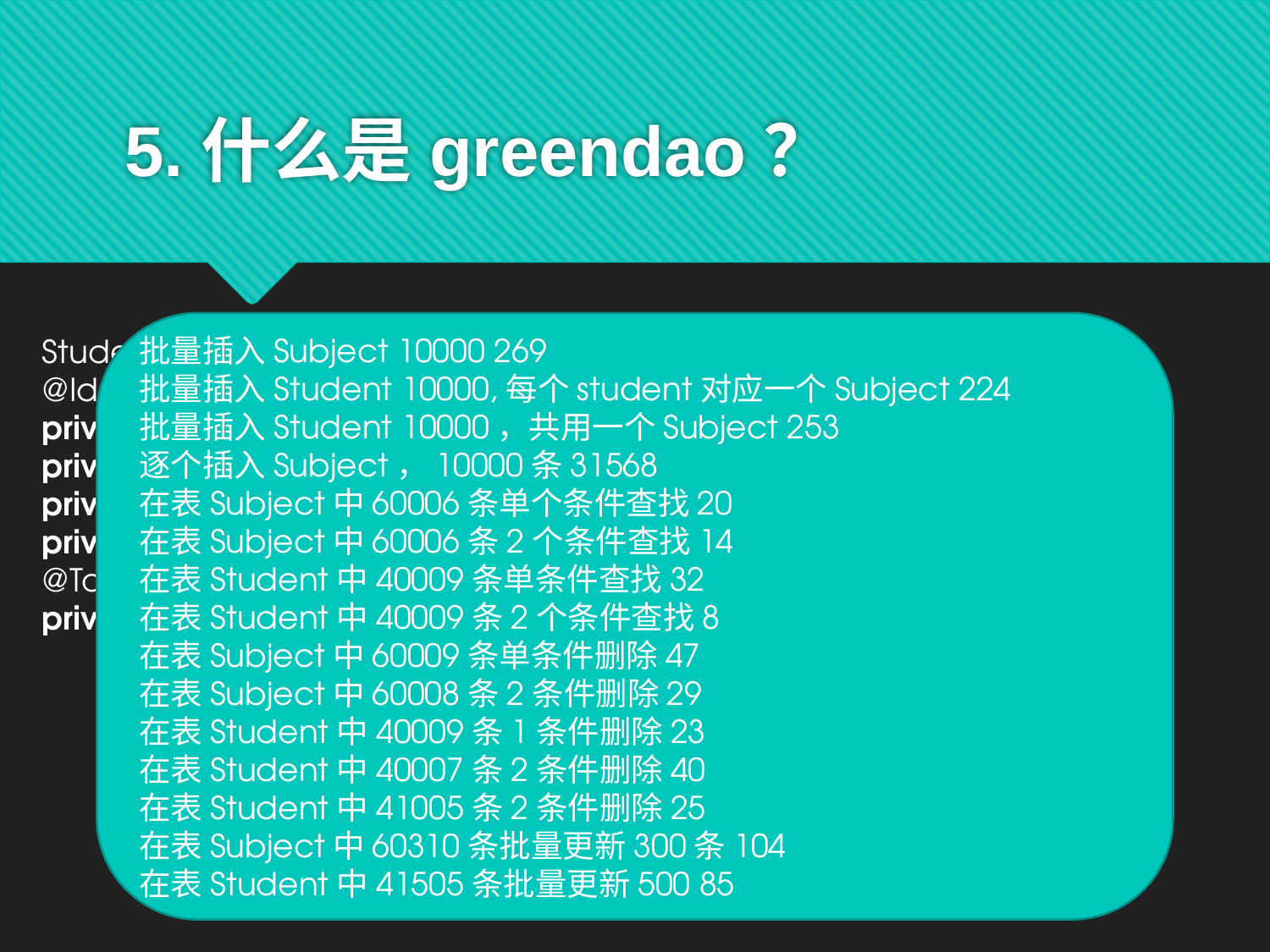

# 5.什么是greendao？
批量插入Subject 10000 269
批量插入Student 10000,每个student对应一个Subject 224
批量插入Student 10000，共用一个Subject 253
逐个插入Subject，10000条31568
在表Subject中60006条单个条件查找20
在表Subject中60006条2个条件查找14
在表Student中40009条单条件查找32
在表Student中40009条2个条件查找8
在表Subject中60009条单条件删除47
在表Subject中60008条2条件删除29
在表Student中40009条1条件删除23
在表Student中40007条2条件删除40
在表Student中41005条2条件删除25
在表Subject中60310条批量更新300条104
在表Student中41505条批量更新500 85
Student:
@Id(autoincrement = true)
private Long id;
private String name;
private Integer age;
private long subjectid;
@ToOne(joinProperty = "subjectid")
private Subject subject;
Subject:
@Id(autoincrement = true)
private Long id;
private String name;
private String teacher;